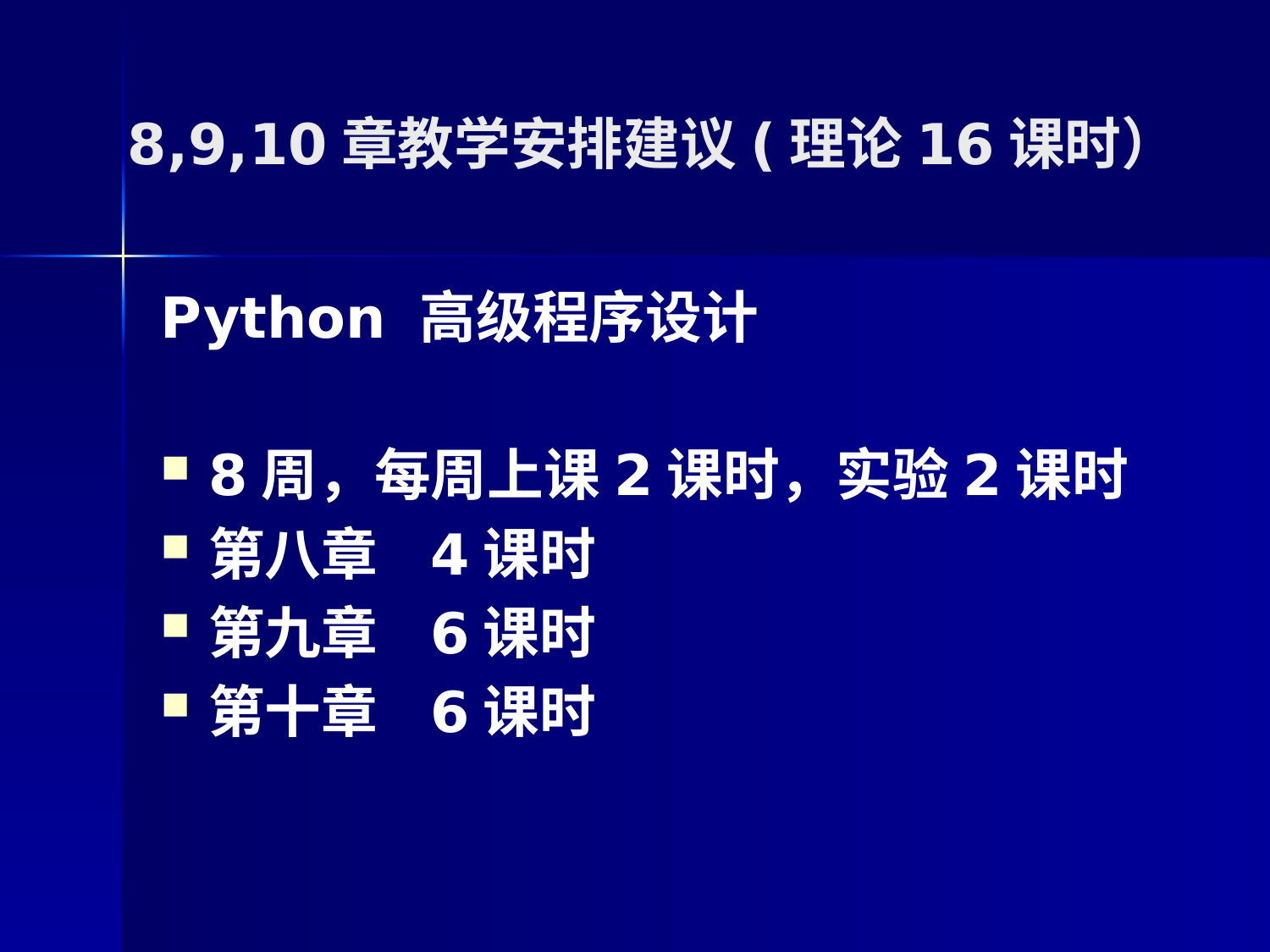

# 8,9,10章教学安排建议(理论16课时）
Python 高级程序设计

8周，每周上课2课时，实验2课时
第八章   4课时
第九章   6课时
第十章   6课时